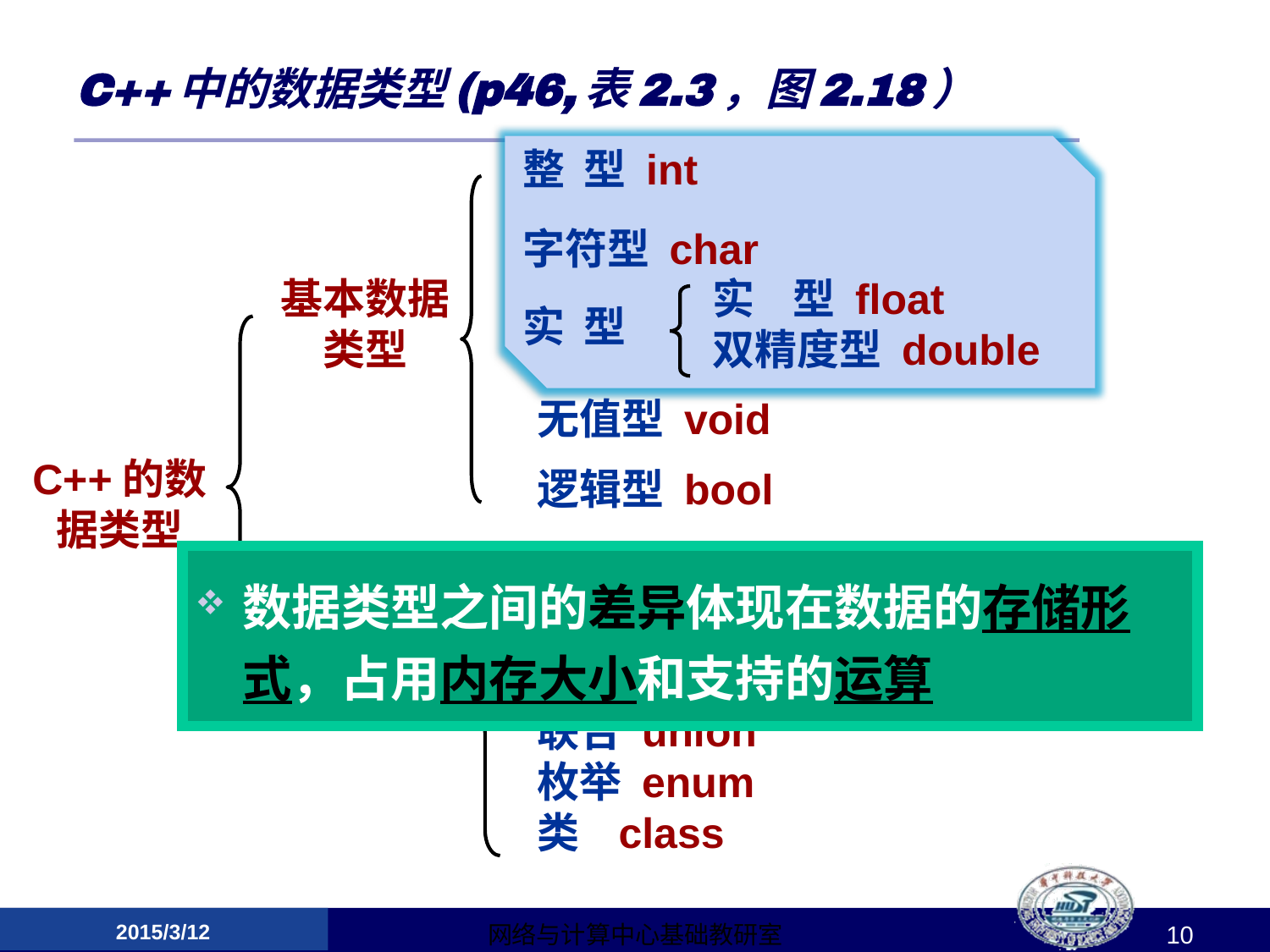

# C++中的数据类型(p46,表2.3，图2.18）

整  型 int

字符型 char
基本数据类型
实    型 float
双精度型 double

实  型

无值型 void
C++的数据类型
逻辑型 bool
数据类型之间的差异体现在数据的存储形式，占用内存大小和支持的运算

数组 type [ ]
指针 type *
结构 struct
联合 union
枚举 enum
类   class
非基本数据类型
2015/3/12
网络与计算中心基础教研室
10